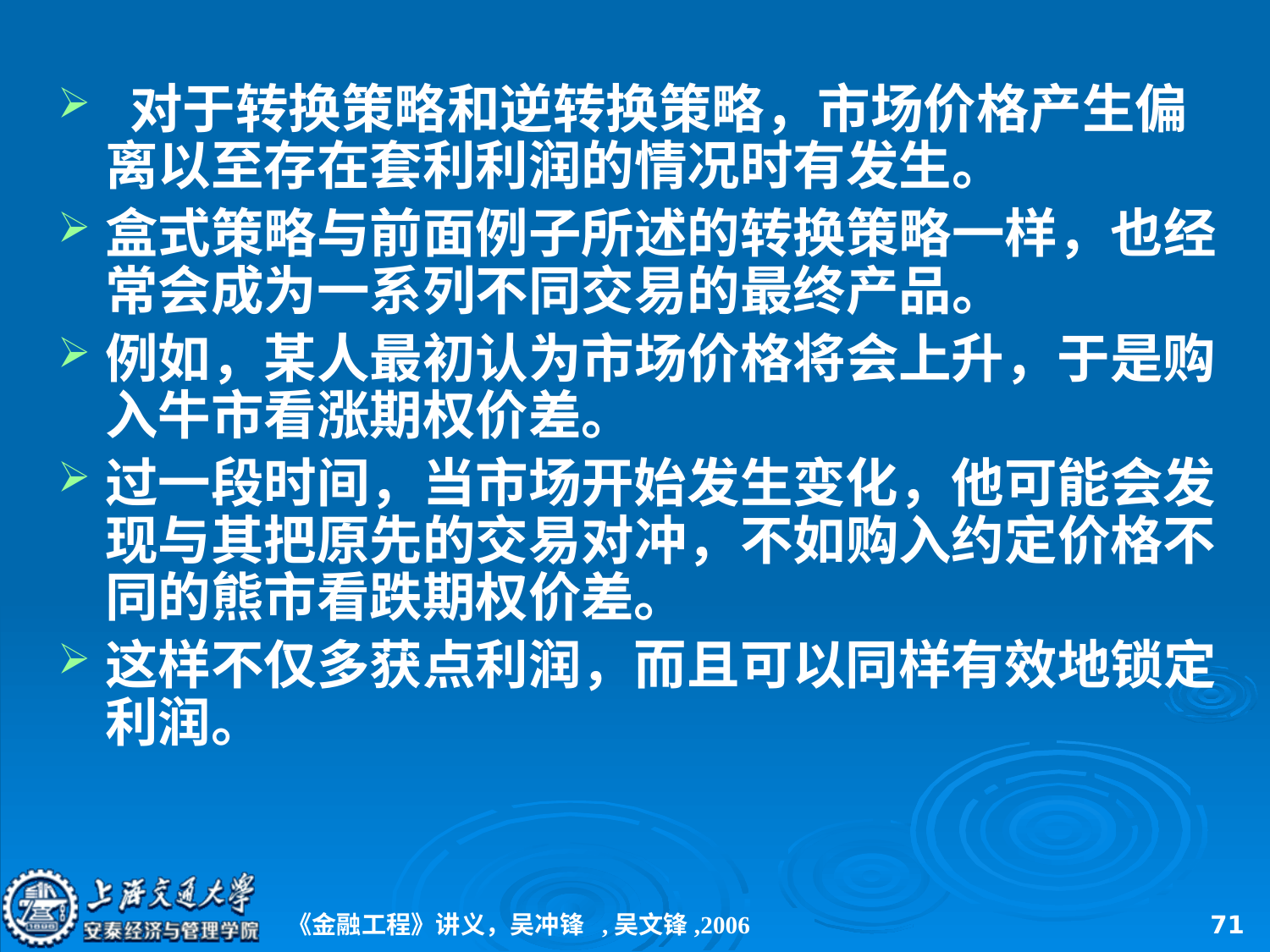

对于转换策略和逆转换策略，市场价格产生偏离以至存在套利利润的情况时有发生。
盒式策略与前面例子所述的转换策略一样，也经常会成为一系列不同交易的最终产品。
例如，某人最初认为市场价格将会上升，于是购入牛市看涨期权价差。
过一段时间，当市场开始发生变化，他可能会发现与其把原先的交易对冲，不如购入约定价格不同的熊市看跌期权价差。
这样不仅多获点利润，而且可以同样有效地锁定利润。